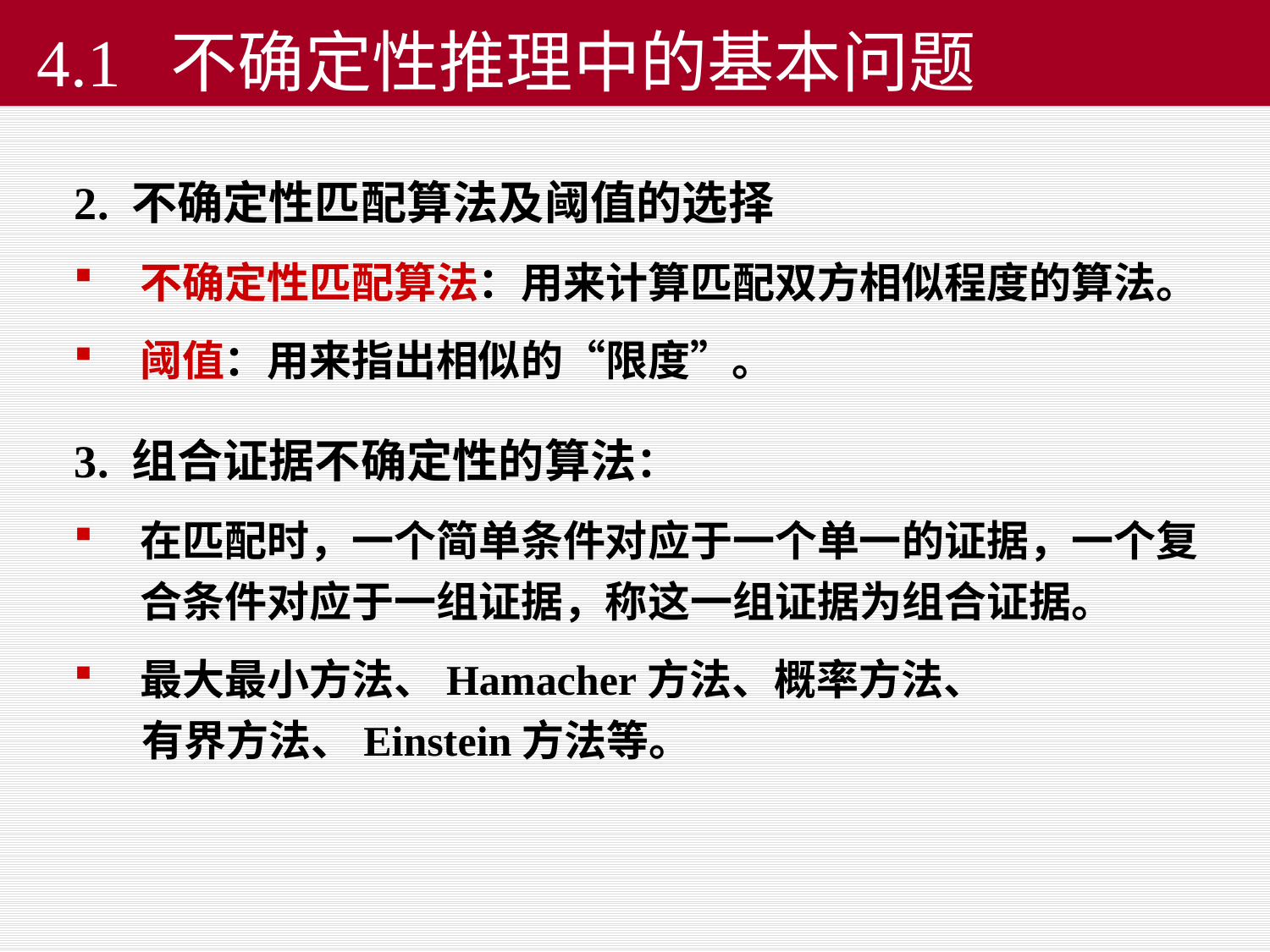

# 4.1  不确定性推理中的基本问题
2. 不确定性匹配算法及阈值的选择
不确定性匹配算法：用来计算匹配双方相似程度的算法。
阈值：用来指出相似的“限度”。
3. 组合证据不确定性的算法：
在匹配时，一个简单条件对应于一个单一的证据，一个复合条件对应于一组证据，称这一组证据为组合证据。
最大最小方法、Hamacher方法、概率方法、
      有界方法、Einstein方法等。

10